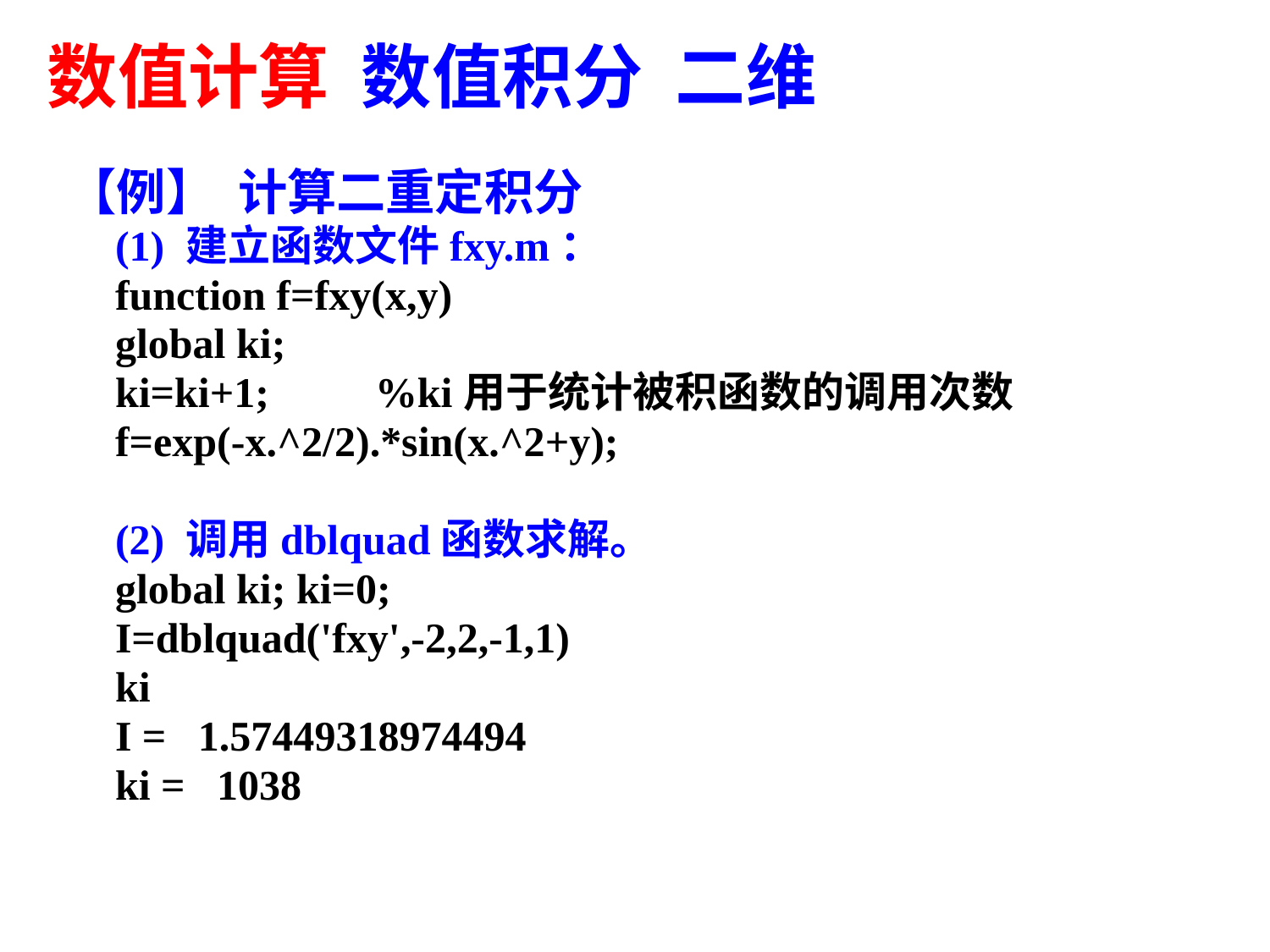

数值计算  数值积分  二维

【例】  计算二重定积分
	(1) 建立函数文件fxy.m：
	function f=fxy(x,y)
	global ki;
	ki=ki+1;          %ki用于统计被积函数的调用次数
	f=exp(-x.^2/2).*sin(x.^2+y);

	(2) 调用dblquad函数求解。
	global ki; ki=0;
	I=dblquad('fxy',-2,2,-1,1)
	ki
	I =   1.57449318974494
	ki =   1038
62